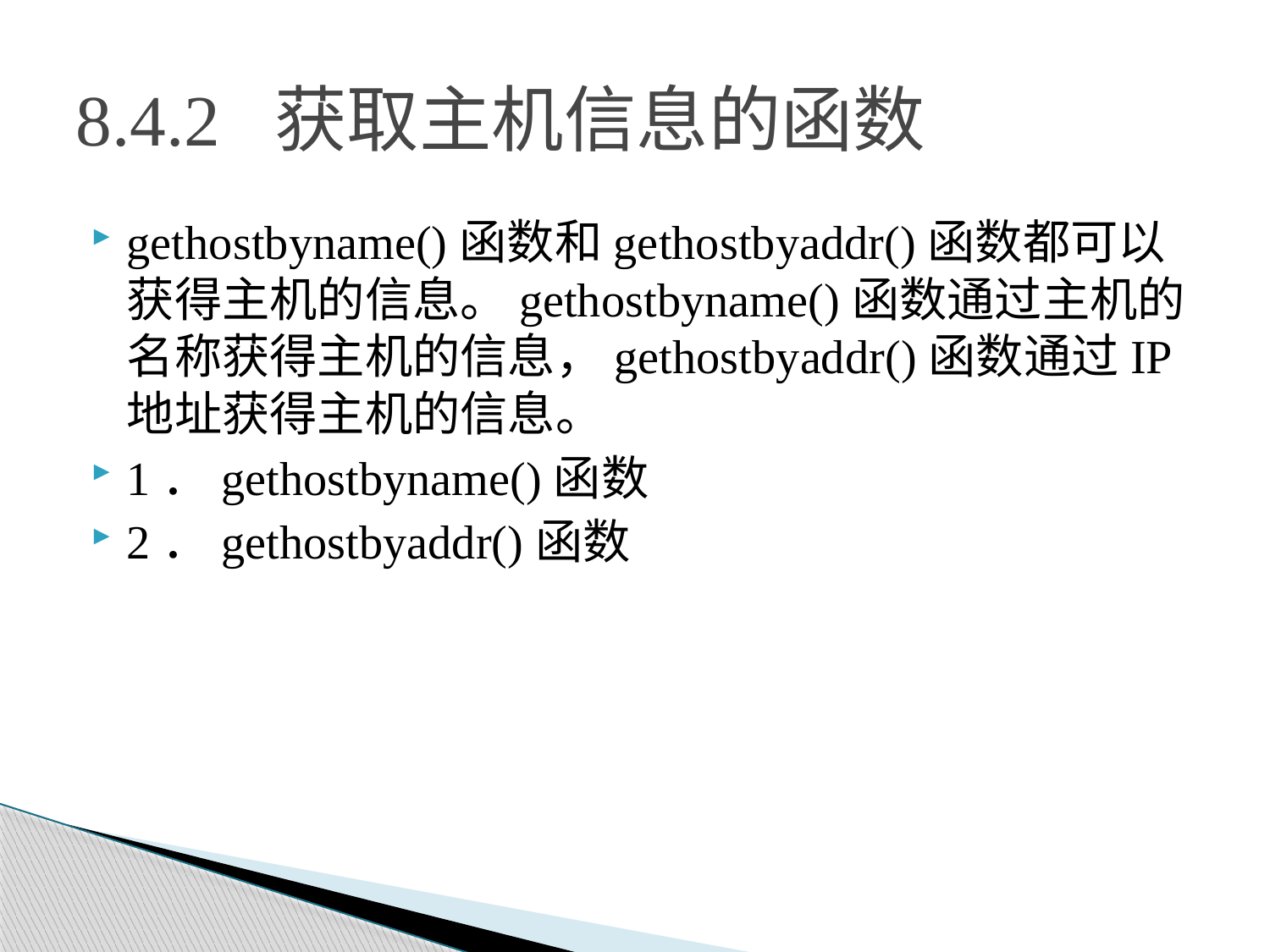

# 8.4.2  获取主机信息的函数
gethostbyname()函数和gethostbyaddr()函数都可以获得主机的信息。gethostbyname()函数通过主机的名称获得主机的信息，gethostbyaddr()函数通过IP地址获得主机的信息。
1．gethostbyname()函数
2．gethostbyaddr()函数